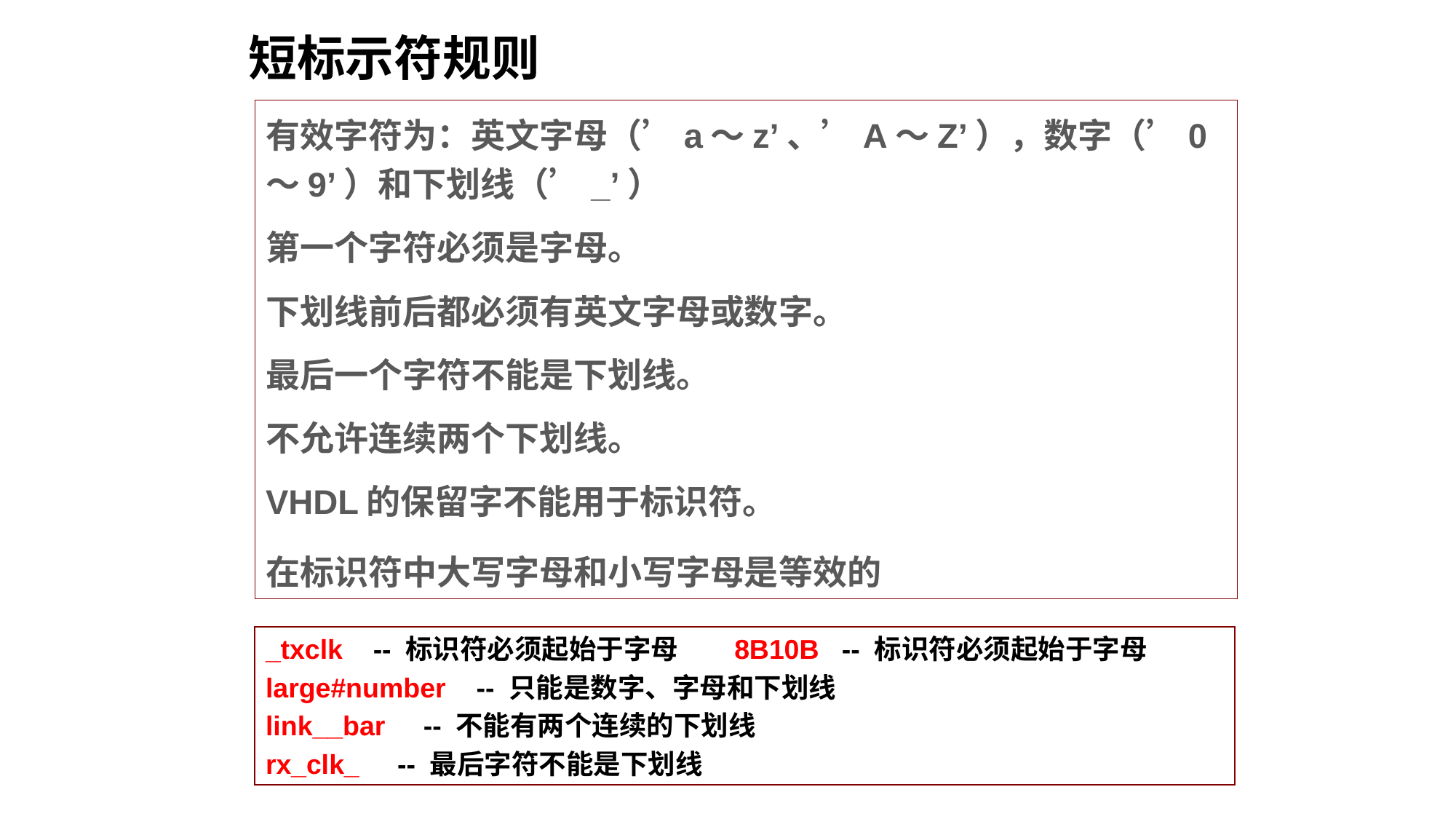

短标示符规则
有效字符为：英文字母（’a～z’、’A～Z’），数字（’0～9’）和下划线（’_’）
第一个字符必须是字母。
下划线前后都必须有英文字母或数字。
最后一个字符不能是下划线。
不允许连续两个下划线。
VHDL的保留字不能用于标识符。
在标识符中大写字母和小写字母是等效的
_txclk    -- 标识符必须起始于字母        8B10B   -- 标识符必须起始于字母
large#number    -- 只能是数字、字母和下划线
link__bar     -- 不能有两个连续的下划线
rx_clk_     -- 最后字符不能是下划线